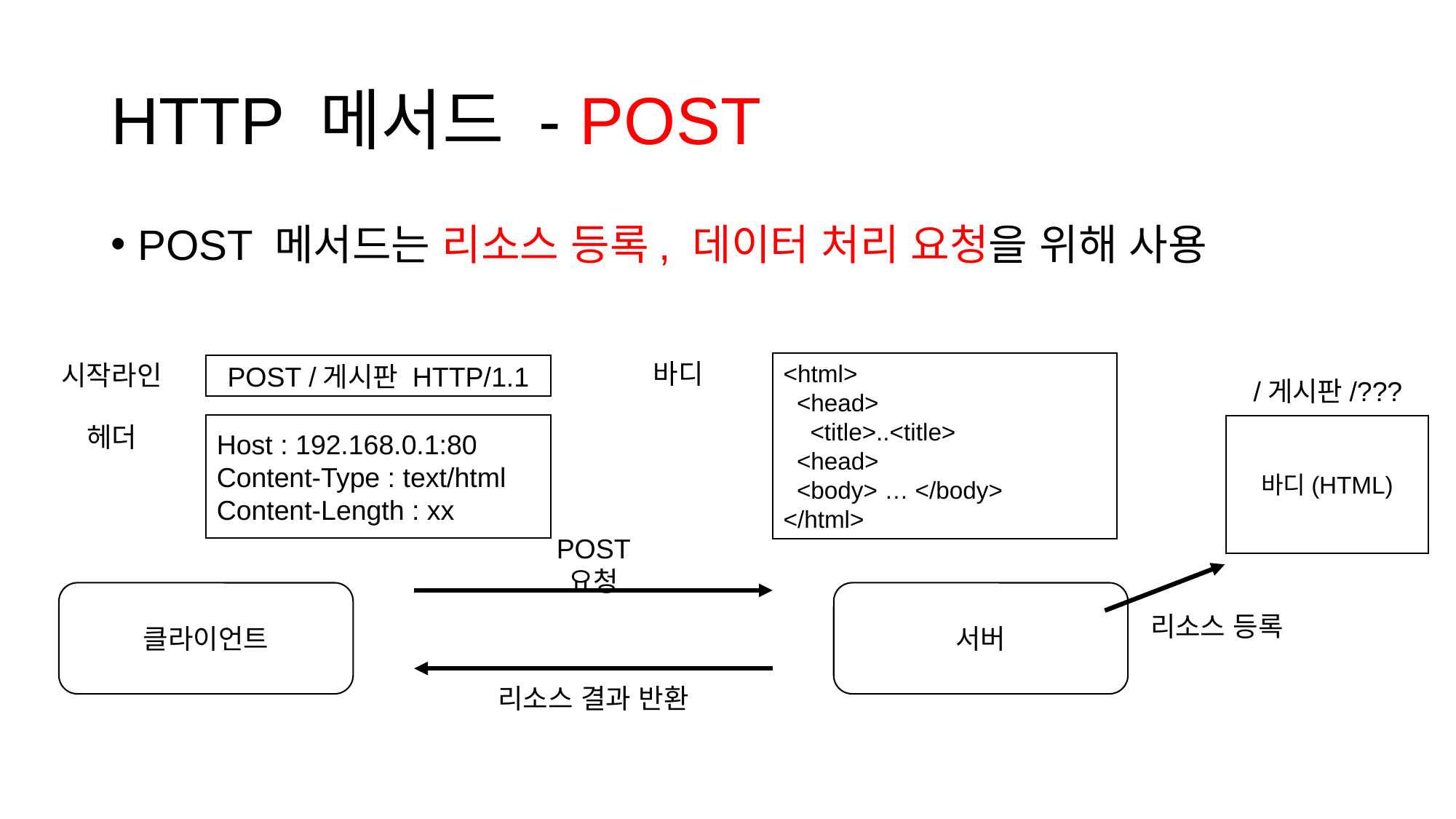

# HTTP 메서드 - POST
POST 메서드는 리소스 등록, 데이터 처리 요청을 위해 사용

<html>
  <head>
    <title>..<title>
  <head>
  <body> … </body>
</html>
바디
시작라인
POST /게시판 HTTP/1.1
/게시판/???
Host : 192.168.0.1:80
Content-Type : text/html
Content-Length : xx
바디(HTML)
헤더
POST 요청
클라이언트
서버
리소스 등록
리소스 결과 반환